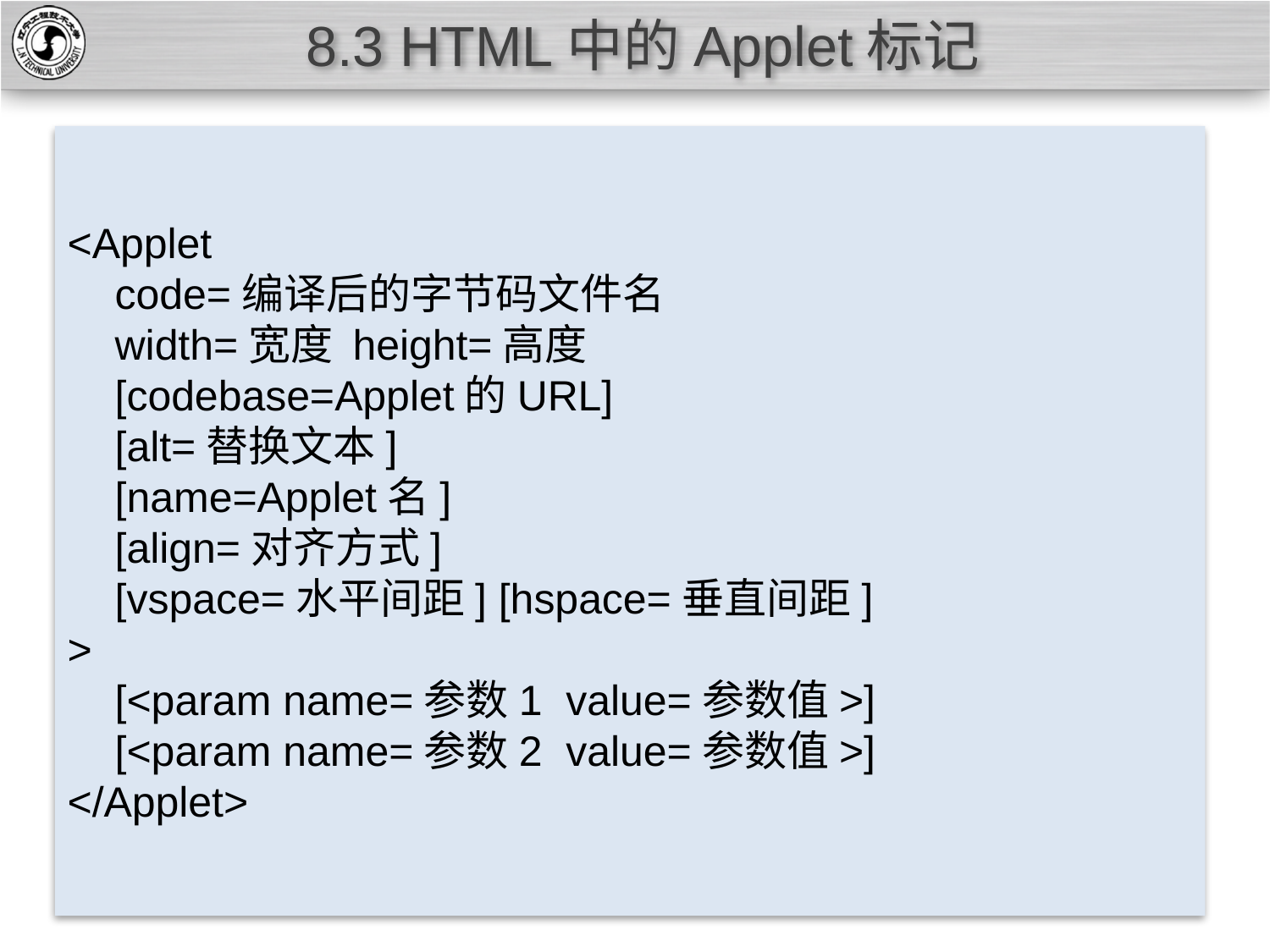

# 8.3 HTML中的Applet标记
<Applet
    code=编译后的字节码文件名
    width=宽度 height=高度
    [codebase=Applet的URL]
    [alt=替换文本]
    [name=Applet名]
    [align=对齐方式]
    [vspace=水平间距] [hspace=垂直间距]
>
    [<param name=参数1  value=参数值>]
    [<param name=参数2  value=参数值>]
</Applet>